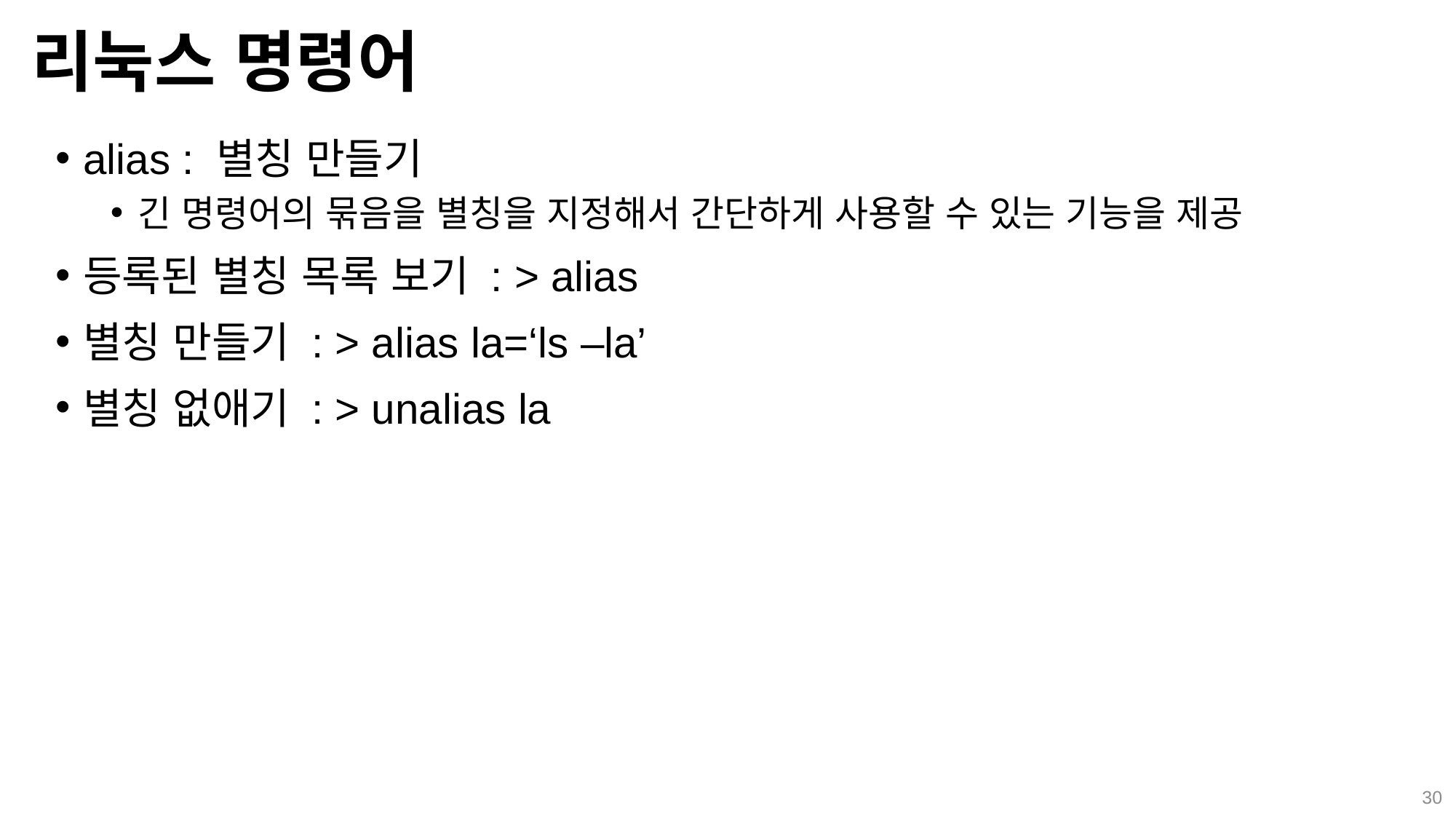

# 리눅스 명령어
alias : 별칭 만들기
긴 명령어의 묶음을 별칭을 지정해서 간단하게 사용할 수 있는 기능을 제공
등록된 별칭 목록 보기 : > alias
별칭 만들기 : > alias la=‘ls –la’
별칭 없애기 : > unalias la

30